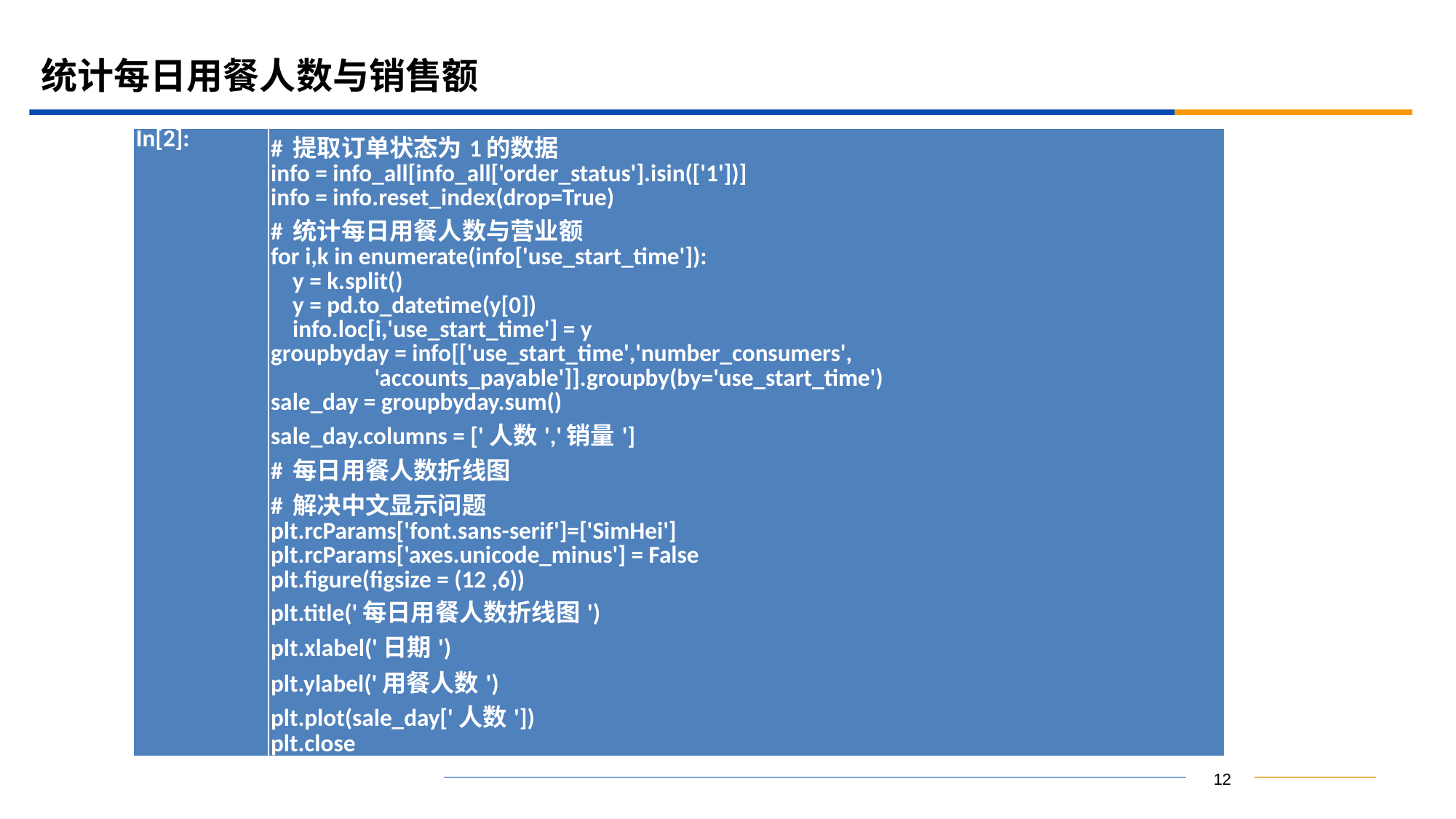

# 统计每日用餐人数与销售额
| In[2]: | # 提取订单状态为1的数据 info = info\_all[info\_all['order\_status'].isin(['1'])] info = info.reset\_index(drop=True) # 统计每日用餐人数与营业额 for i,k in enumerate(info['use\_start\_time']): y = k.split() y = pd.to\_datetime(y[0]) info.loc[i,'use\_start\_time'] = y groupbyday = info[['use\_start\_time','number\_consumers', 'accounts\_payable']].groupby(by='use\_start\_time') sale\_day = groupbyday.sum() sale\_day.columns = ['人数','销量'] # 每日用餐人数折线图 # 解决中文显示问题 plt.rcParams['font.sans-serif']=['SimHei'] plt.rcParams['axes.unicode\_minus'] = False plt.figure(figsize = (12 ,6)) plt.title('每日用餐人数折线图') plt.xlabel('日期') plt.ylabel('用餐人数') plt.plot(sale\_day['人数']) plt.close |
| --- | --- |